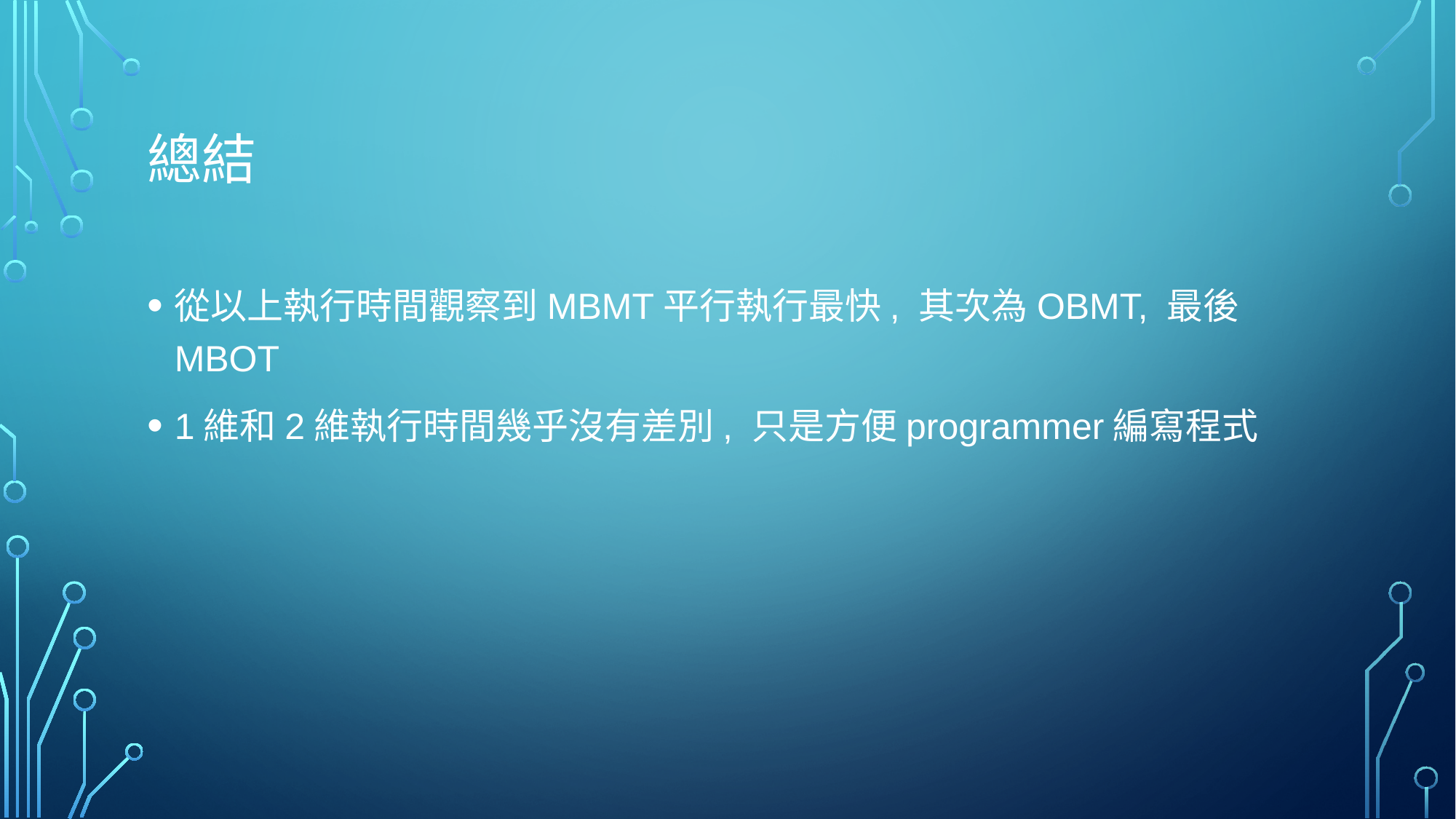

# 總結
從以上執行時間觀察到MBMT平行執行最快, 其次為OBMT, 最後MBOT
1維和2維執行時間幾乎沒有差別, 只是方便programmer編寫程式